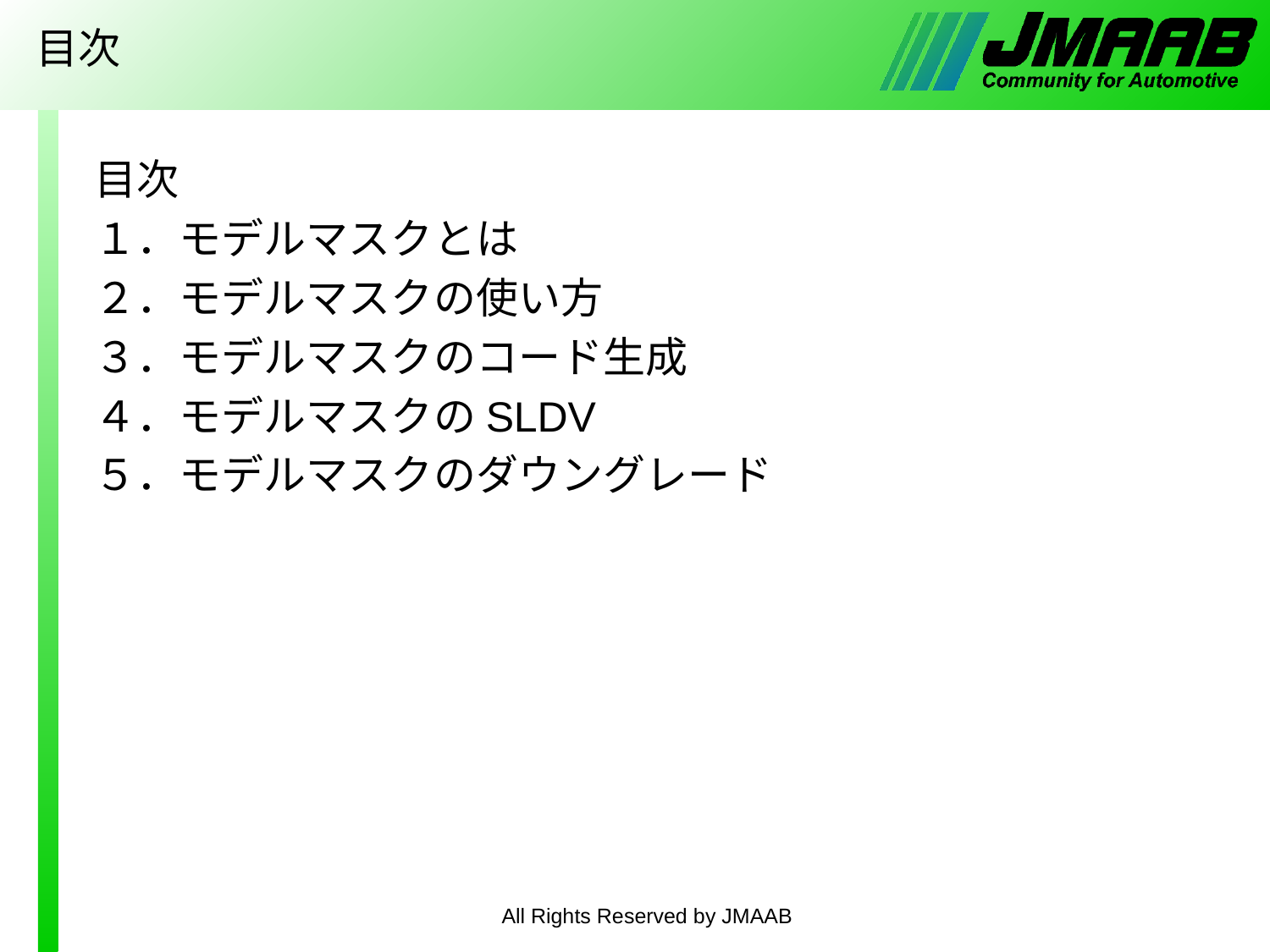

# 目次
目次
１．モデルマスクとは
２．モデルマスクの使い方
３．モデルマスクのコード生成
４．モデルマスクのSLDV
５．モデルマスクのダウングレード